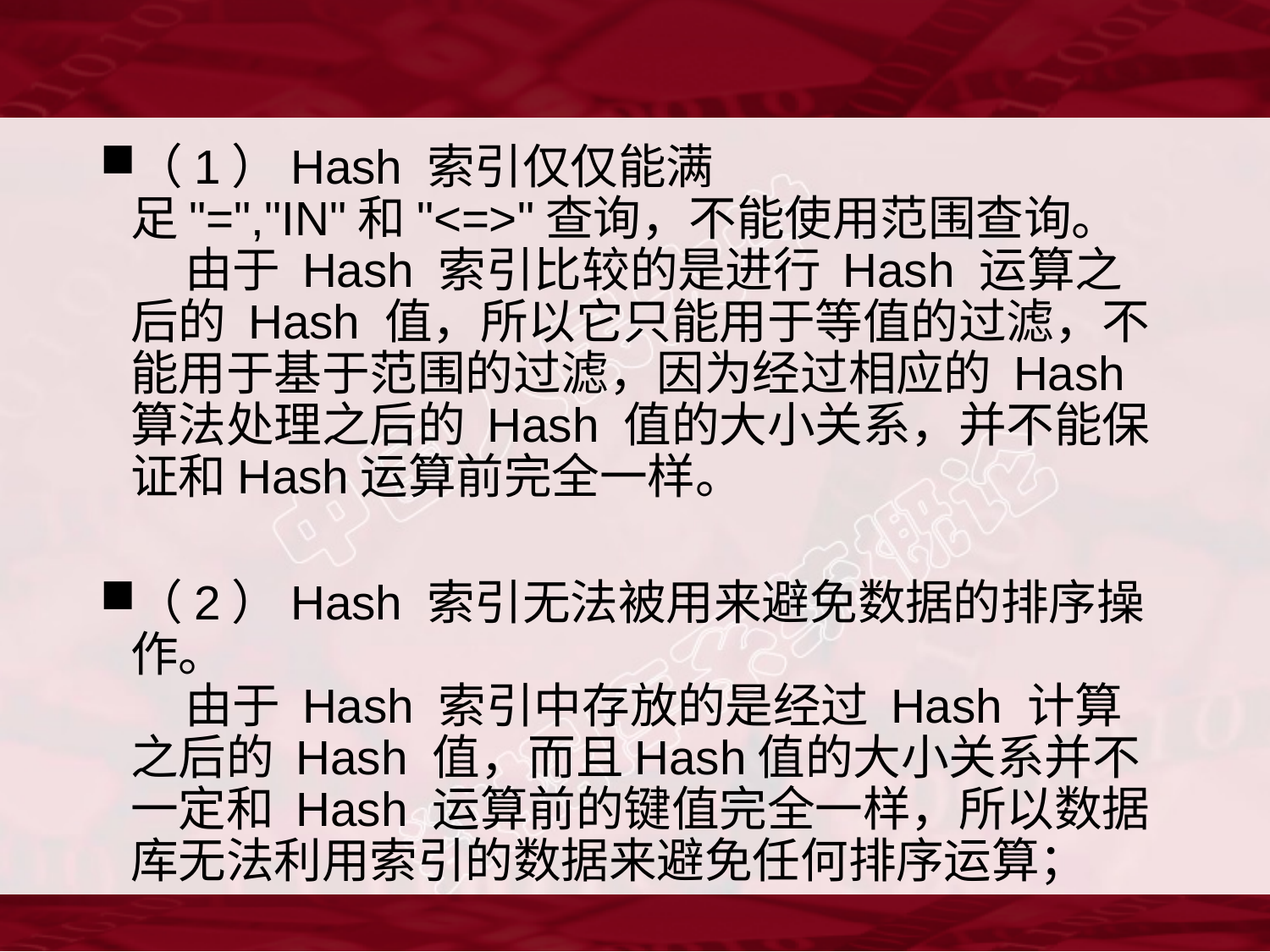

#
（1）Hash 索引仅仅能满足"=","IN"和"<=>"查询，不能使用范围查询。
     由于 Hash 索引比较的是进行 Hash 运算之后的 Hash 值，所以它只能用于等值的过滤，不能用于基于范围的过滤，因为经过相应的 Hash 算法处理之后的 Hash 值的大小关系，并不能保证和Hash运算前完全一样。
（2）Hash 索引无法被用来避免数据的排序操作。
     由于 Hash 索引中存放的是经过 Hash 计算之后的 Hash 值，而且Hash值的大小关系并不一定和 Hash 运算前的键值完全一样，所以数据库无法利用索引的数据来避免任何排序运算；